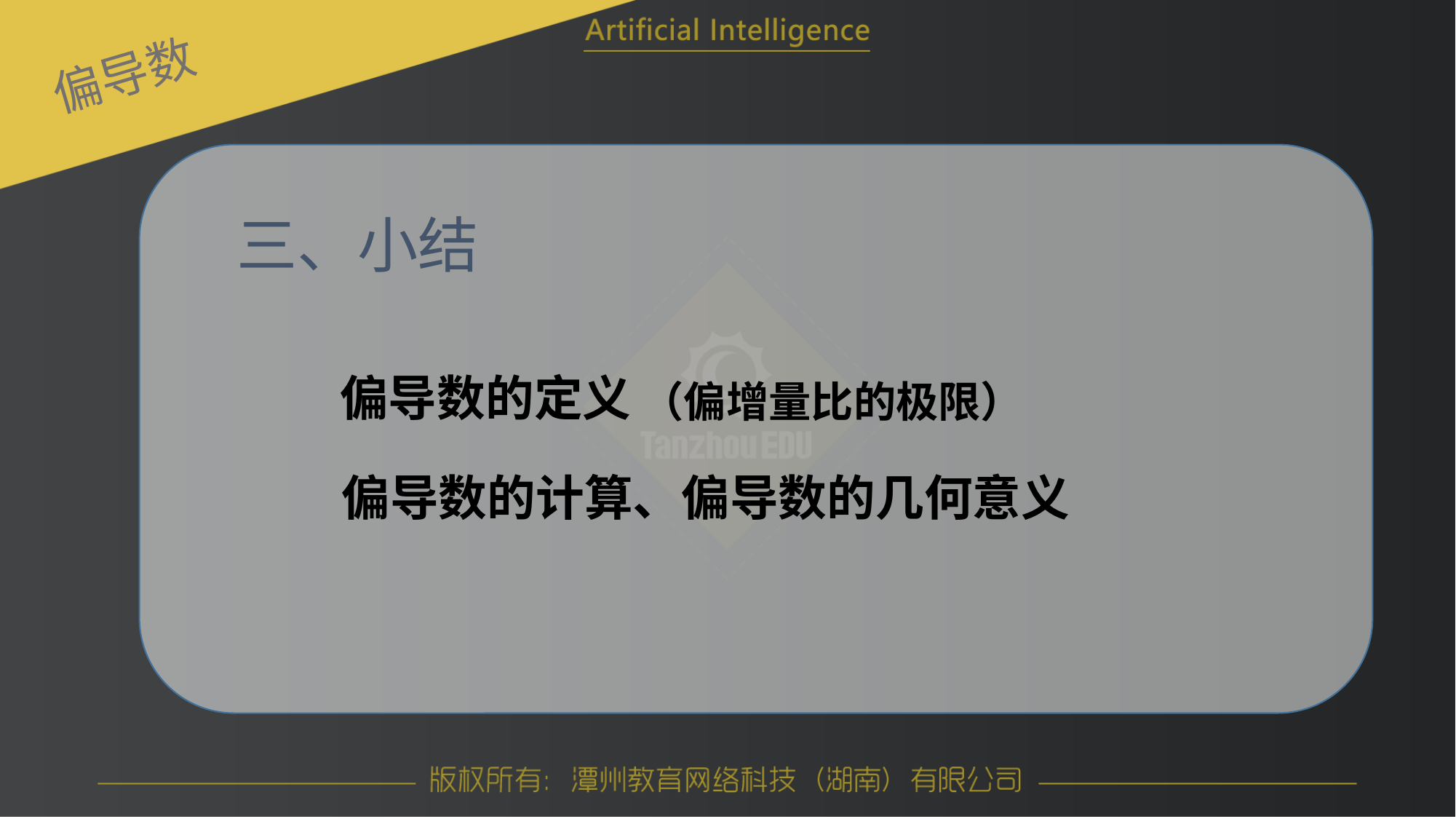

偏导数

三、小结
偏导数的定义
（偏增量比的极限）
偏导数的计算、偏导数的几何意义